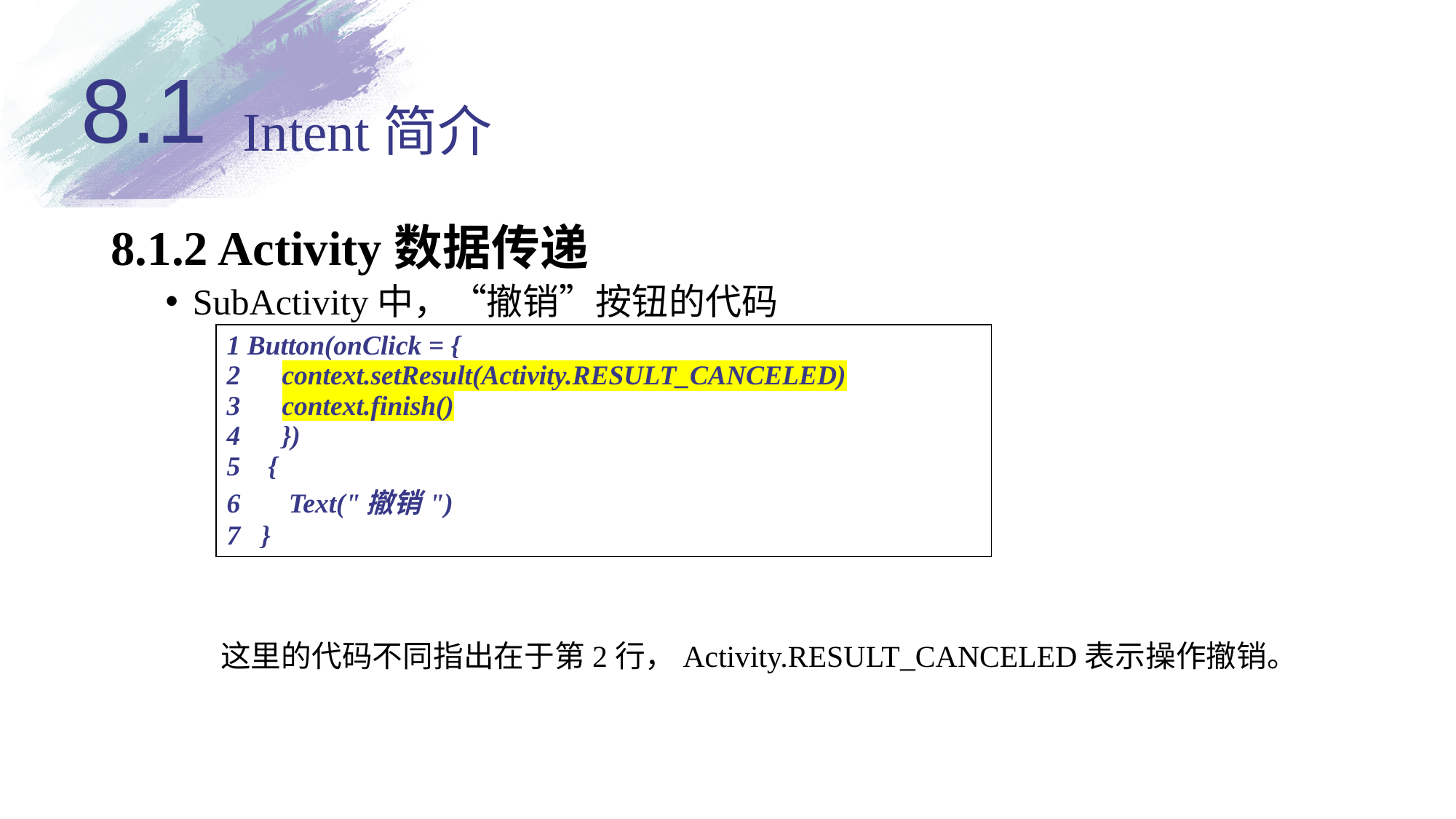

8.1
# Intent简介
8.1.2 Activity数据传递
SubActivity中，“撤销”按钮的代码

| 1 Button(onClick = { 2 context.setResult(Activity.RESULT\_CANCELED) 3 context.finish() 4 }) 5 { 6 Text("撤销") 7 } |
| --- |
这里的代码不同指出在于第2行，Activity.RESULT_CANCELED表示操作撤销。